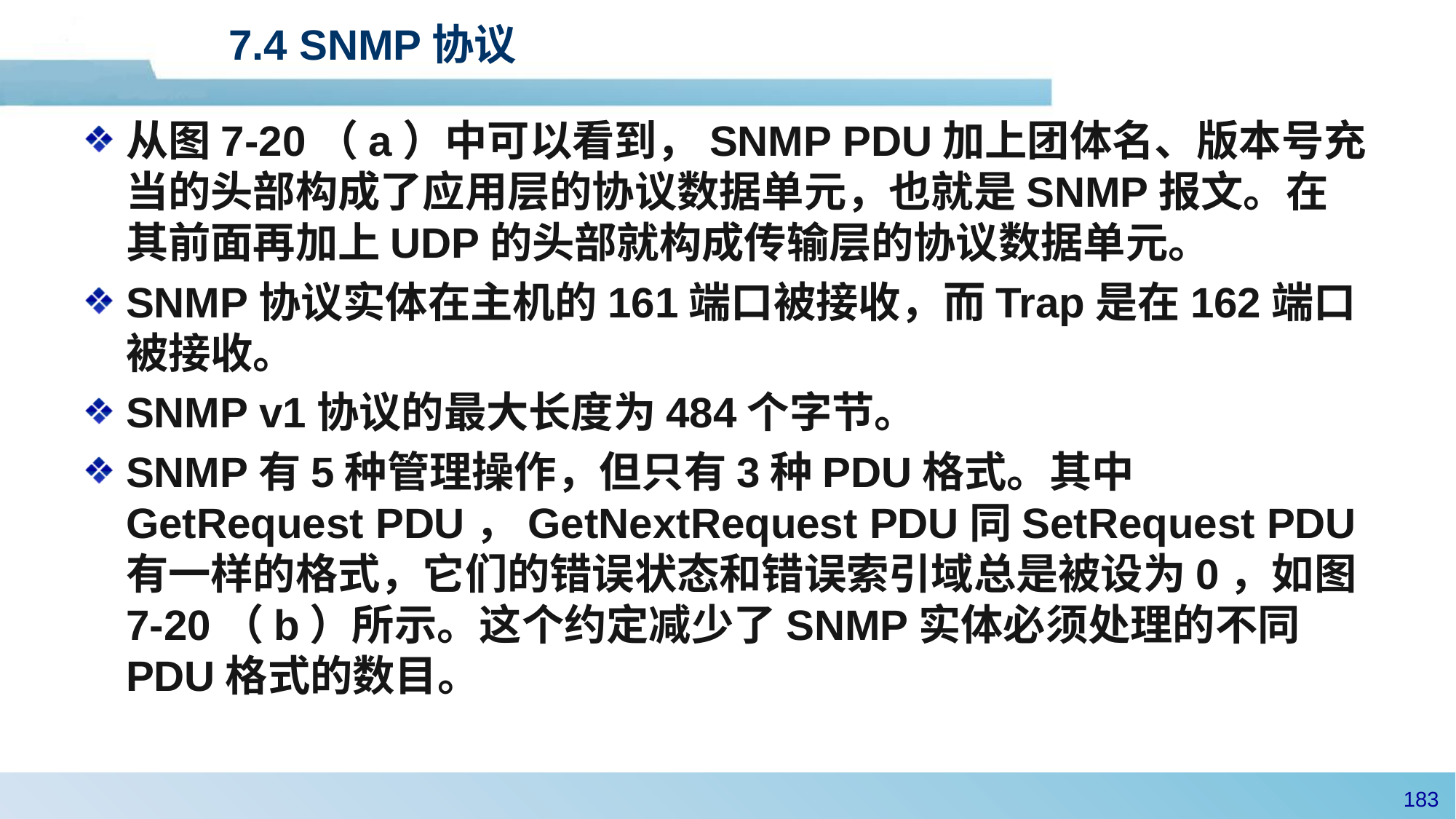

# 7.4 SNMP协议
从图7-20（a）中可以看到，SNMP PDU加上团体名、版本号充当的头部构成了应用层的协议数据单元，也就是SNMP报文。在其前面再加上UDP的头部就构成传输层的协议数据单元。
SNMP协议实体在主机的161端口被接收，而Trap是在162端口被接收。
SNMP v1协议的最大长度为484个字节。
SNMP有5种管理操作，但只有3种PDU格式。其中GetRequest PDU，GetNextRequest PDU同SetRequest PDU有一样的格式，它们的错误状态和错误索引域总是被设为0，如图7-20（b）所示。这个约定减少了SNMP实体必须处理的不同PDU格式的数目。
183